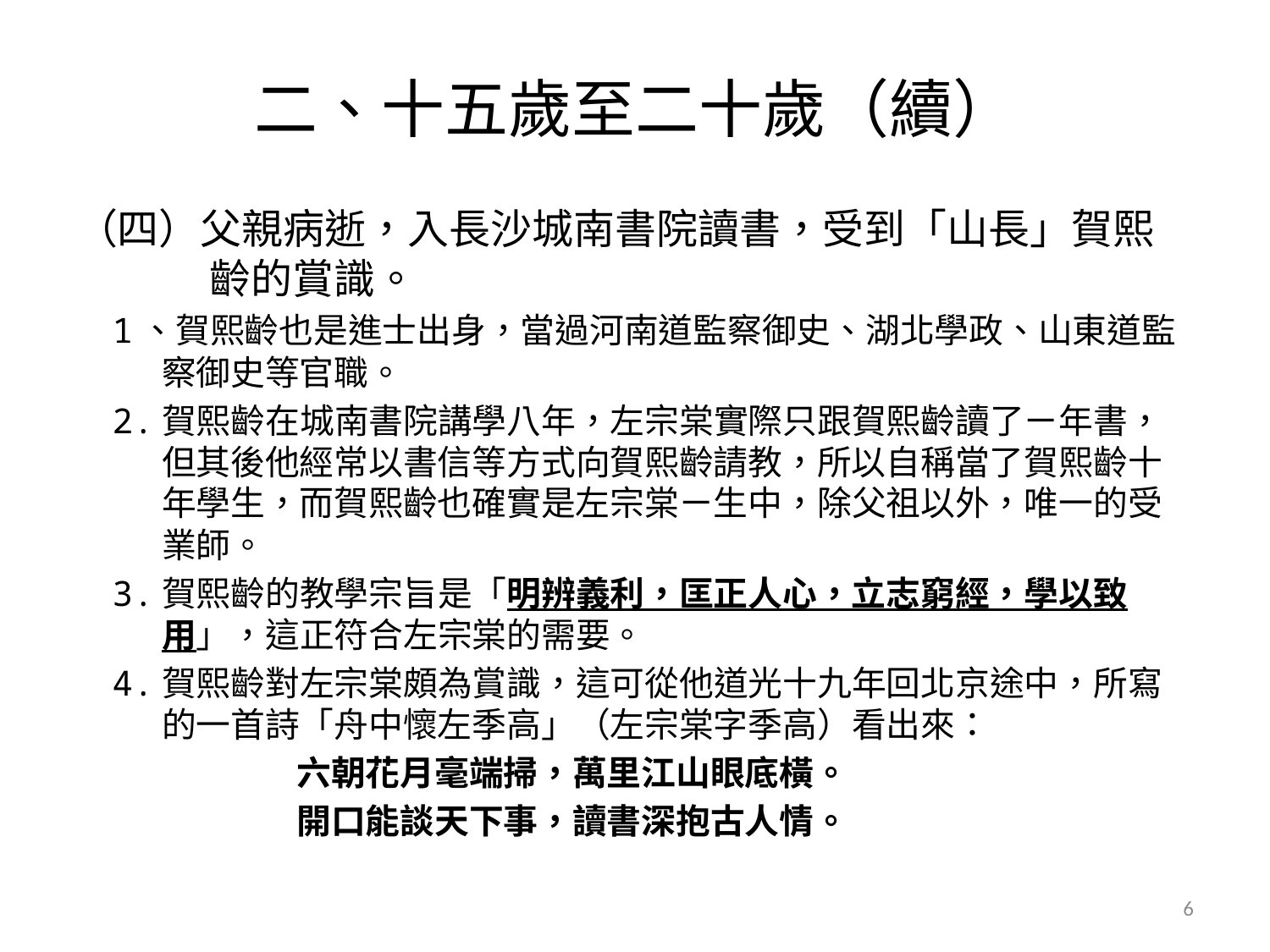

# 二、十五歲至二十歲（續）
（四）父親病逝，入長沙城南書院讀書，受到「山長」賀熙齡的賞識。
1、賀熙齡也是進士出身，當過河南道監察御史、湖北學政、山東道監察御史等官職。
2.賀熙齡在城南書院講學八年，左宗棠實際只跟賀熙齡讀了ㄧ年書，但其後他經常以書信等方式向賀熙齡請教，所以自稱當了賀熙齡十年學生，而賀熙齡也確實是左宗棠ㄧ生中，除父祖以外，唯一的受業師。
3.賀熙齡的教學宗旨是「明辨義利，匡正人心，立志窮經，學以致用」，這正符合左宗棠的需要。
4.賀熙齡對左宗棠頗為賞識，這可從他道光十九年回北京途中，所寫的一首詩「舟中懷左季高」（左宗棠字季高）看出來：
六朝花月毫端掃，萬里江山眼底橫。
開口能談天下事，讀書深抱古人情。

6